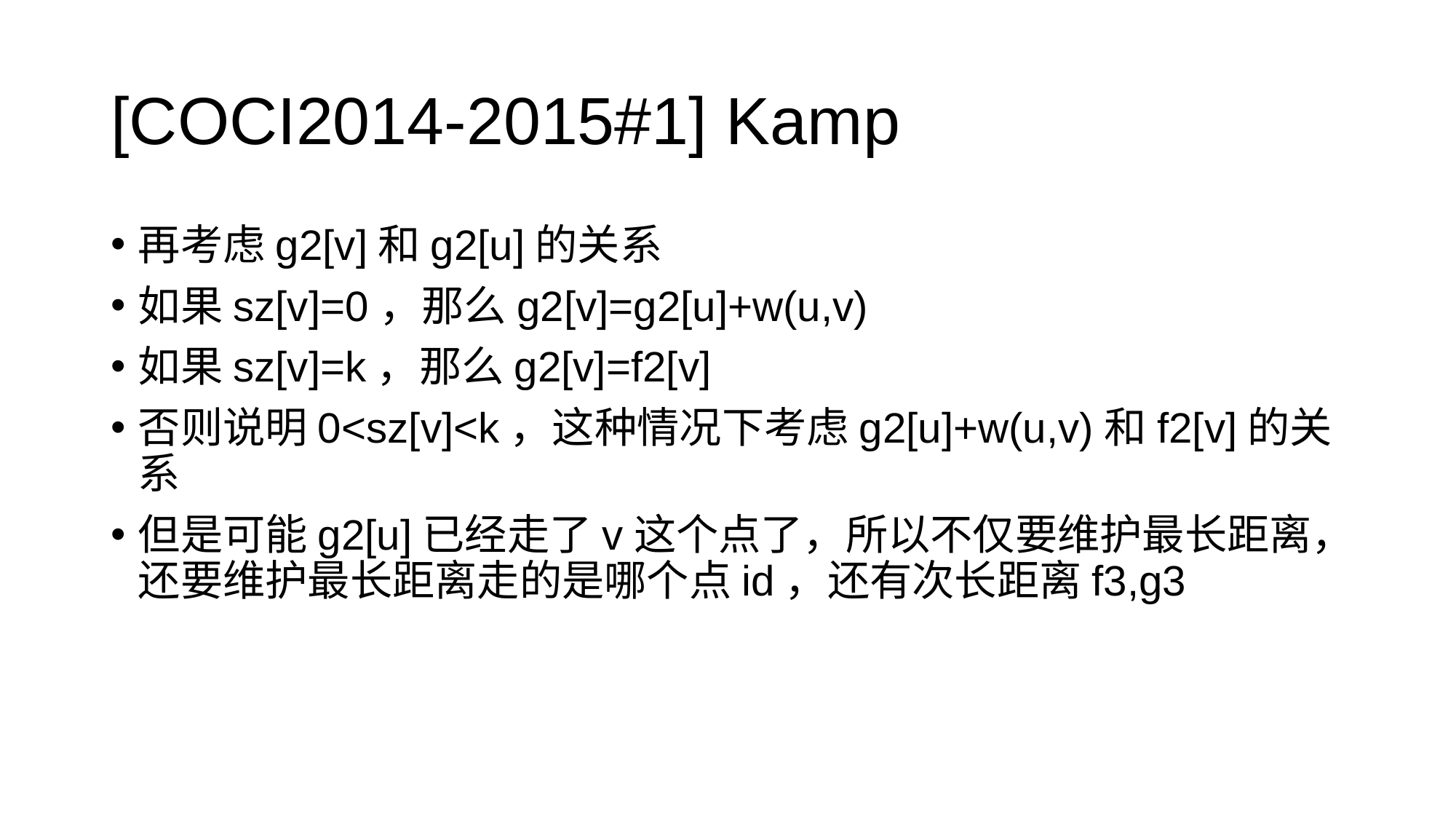

# [COCI2014-2015#1] Kamp
再考虑g2[v]和g2[u]的关系
如果sz[v]=0，那么g2[v]=g2[u]+w(u,v)
如果sz[v]=k，那么g2[v]=f2[v]
否则说明0<sz[v]<k，这种情况下考虑g2[u]+w(u,v)和f2[v]的关系
但是可能g2[u]已经走了v这个点了，所以不仅要维护最长距离，还要维护最长距离走的是哪个点id，还有次长距离f3,g3